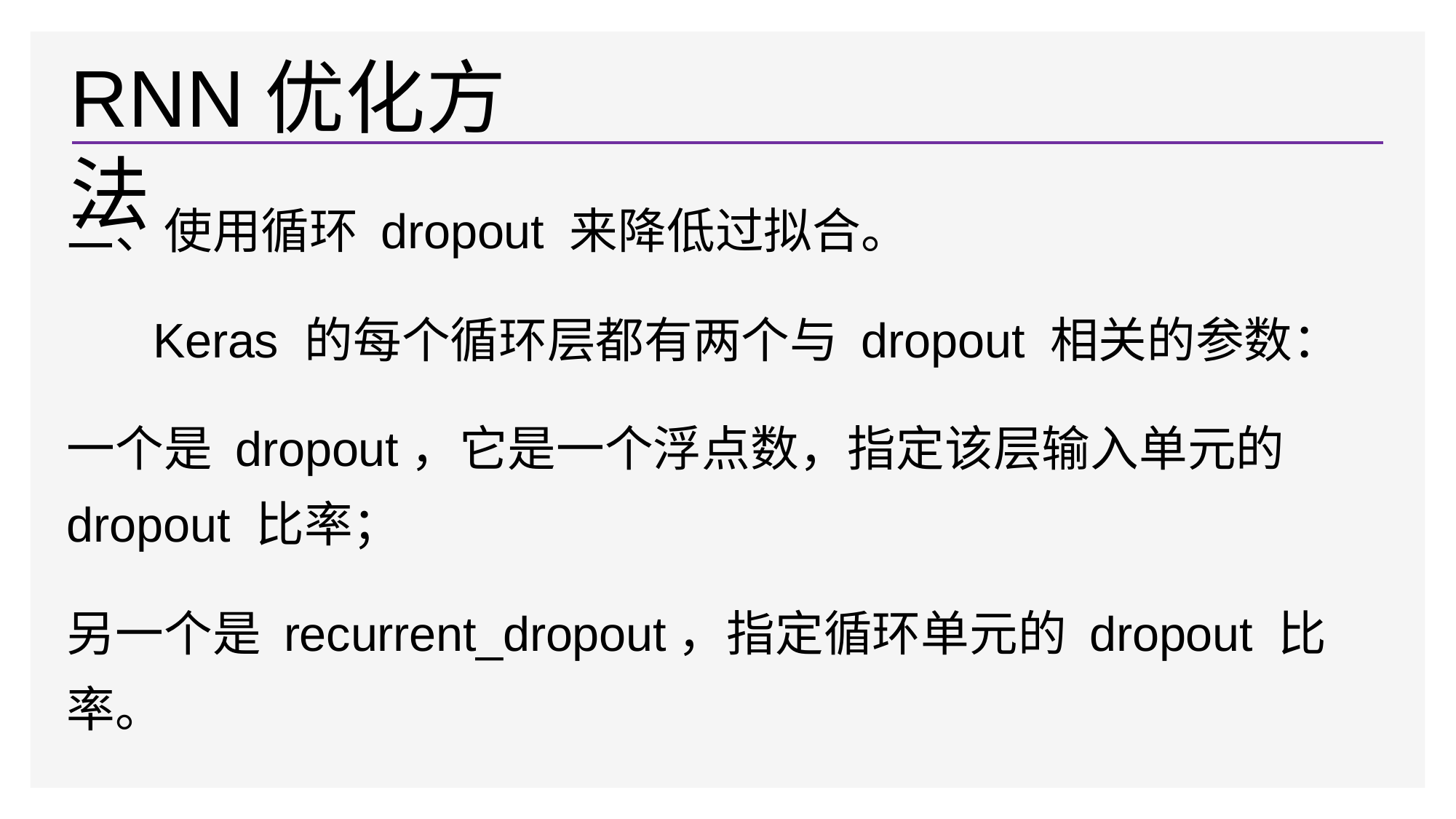

# RNN优化方法
二、使用循环 dropout 来降低过拟合。
Keras 的每个循环层都有两个与 dropout 相关的参数：
一个是 dropout，它是一个浮点数，指定该层输入单元的 dropout 比率；
另一个是 recurrent_dropout，指定循环单元的 dropout 比 率。